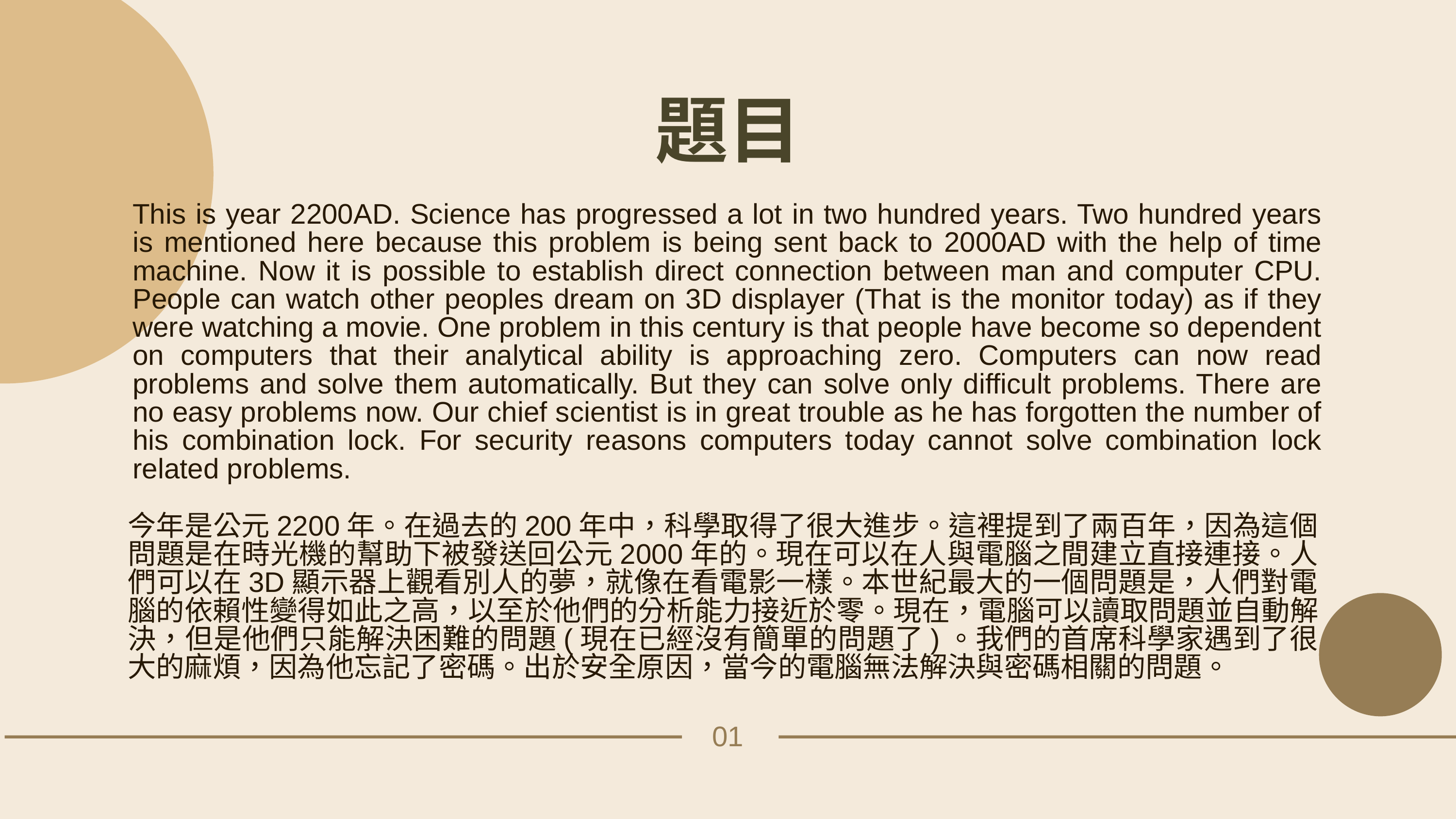

題目
This is year 2200AD. Science has progressed a lot in two hundred years. Two hundred years is mentioned here because this problem is being sent back to 2000AD with the help of time machine. Now it is possible to establish direct connection between man and computer CPU. People can watch other peoples dream on 3D displayer (That is the monitor today) as if they were watching a movie. One problem in this century is that people have become so dependent on computers that their analytical ability is approaching zero. Computers can now read problems and solve them automatically. But they can solve only difficult problems. There are no easy problems now. Our chief scientist is in great trouble as he has forgotten the number of his combination lock. For security reasons computers today cannot solve combination lock related problems.
今年是公元2200年。在過去的200年中，科學取得了很大進步。這裡提到了兩百年，因為這個問題是在時光機的幫助下被發送回公元2000年的。現在可以在人與電腦之間建立直接連接。人們可以在3D顯示器上觀看別人的夢，就像在看電影一樣。本世紀最大的一個問題是，人們對電腦的依賴性變得如此之高，以至於他們的分析能力接近於零。現在，電腦可以讀取問題並自動解決，但是他們只能解決困難的問題(現在已經沒有簡單的問題了)。我們的首席科學家遇到了很大的麻煩，因為他忘記了密碼。出於安全原因，當今的電腦無法解決與密碼相關的問題。

01